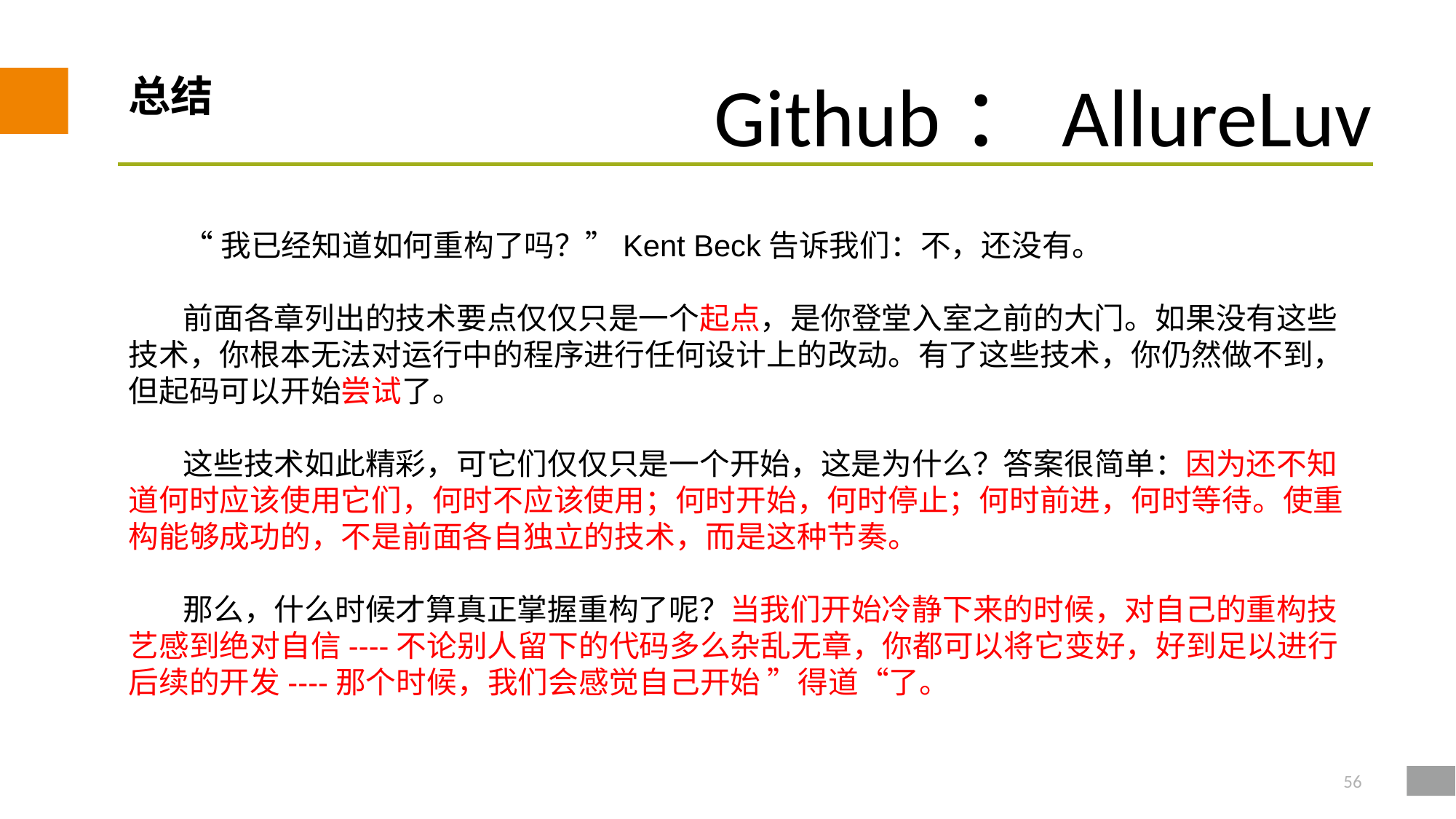

# 总结

“我已经知道如何重构了吗？”Kent Beck告诉我们：不，还没有。

前面各章列出的技术要点仅仅只是一个起点，是你登堂入室之前的大门。如果没有这些技术，你根本无法对运行中的程序进行任何设计上的改动。有了这些技术，你仍然做不到，但起码可以开始尝试了。

这些技术如此精彩，可它们仅仅只是一个开始，这是为什么？答案很简单：因为还不知道何时应该使用它们，何时不应该使用；何时开始，何时停止；何时前进，何时等待。使重构能够成功的，不是前面各自独立的技术，而是这种节奏。

那么，什么时候才算真正掌握重构了呢？当我们开始冷静下来的时候，对自己的重构技艺感到绝对自信----不论别人留下的代码多么杂乱无章，你都可以将它变好，好到足以进行后续的开发----那个时候，我们会感觉自己开始 ”得道“了。
56